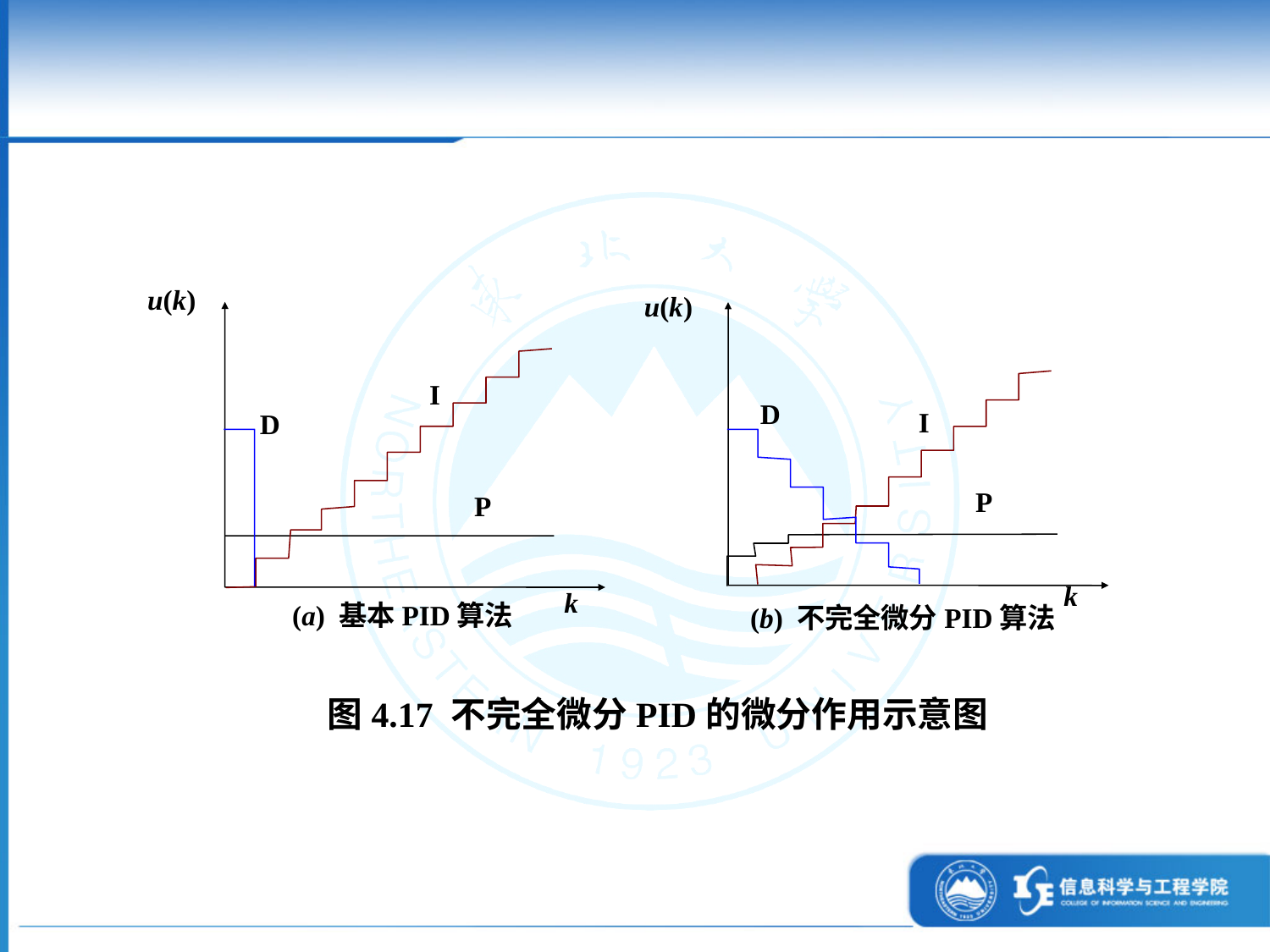

u(k)

I
D

P

k
(a) 基本PID算法
u(k)

D
I

P

k
(b) 不完全微分PID算法
图4.17 不完全微分PID的微分作用示意图